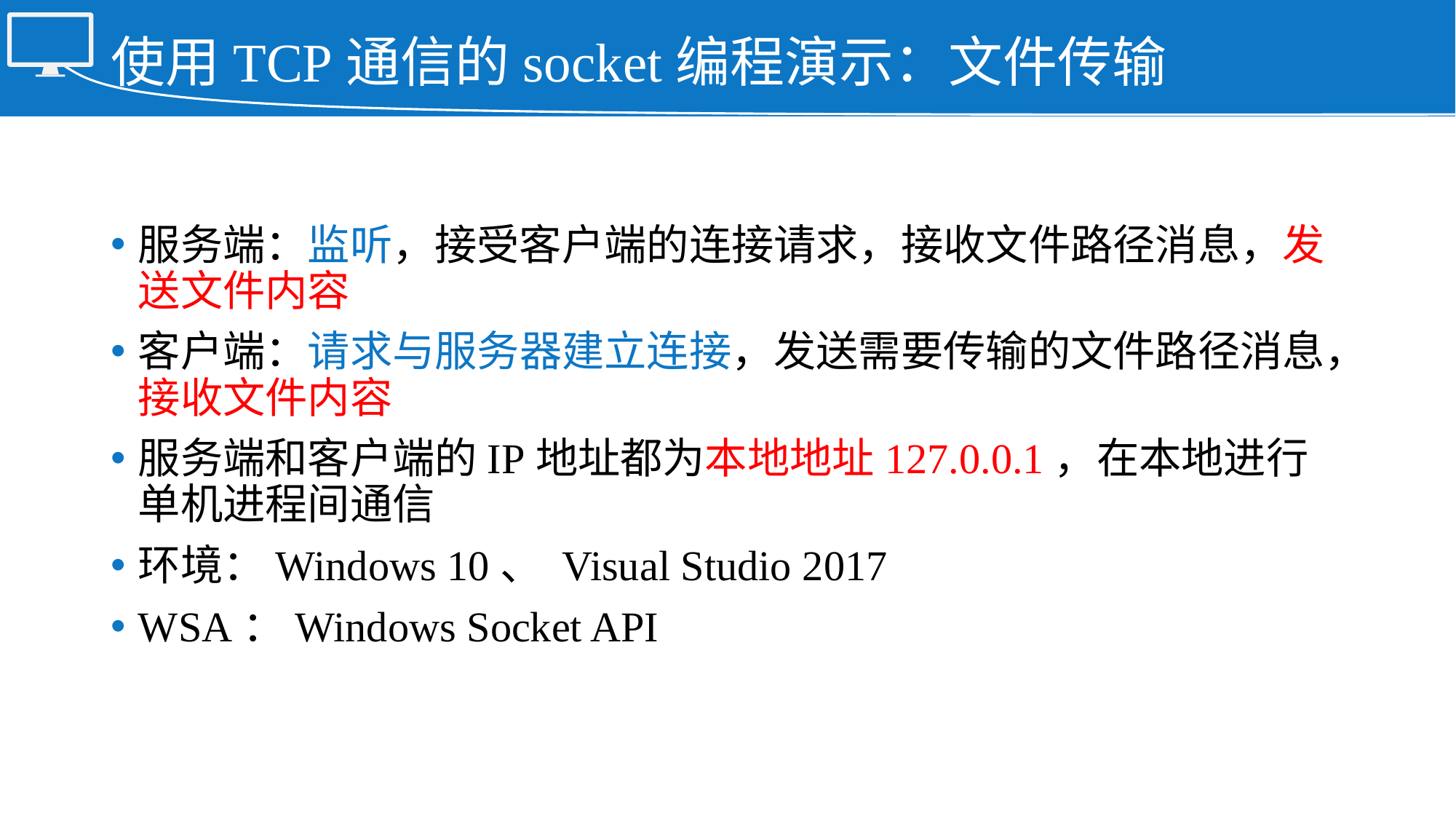

# 使用TCP通信的socket编程演示：文件传输
服务端：监听，接受客户端的连接请求，接收文件路径消息，发送文件内容
客户端：请求与服务器建立连接，发送需要传输的文件路径消息，接收文件内容
服务端和客户端的IP地址都为本地地址127.0.0.1，在本地进行单机进程间通信
环境：Windows 10、 Visual Studio 2017
WSA：Windows Socket API